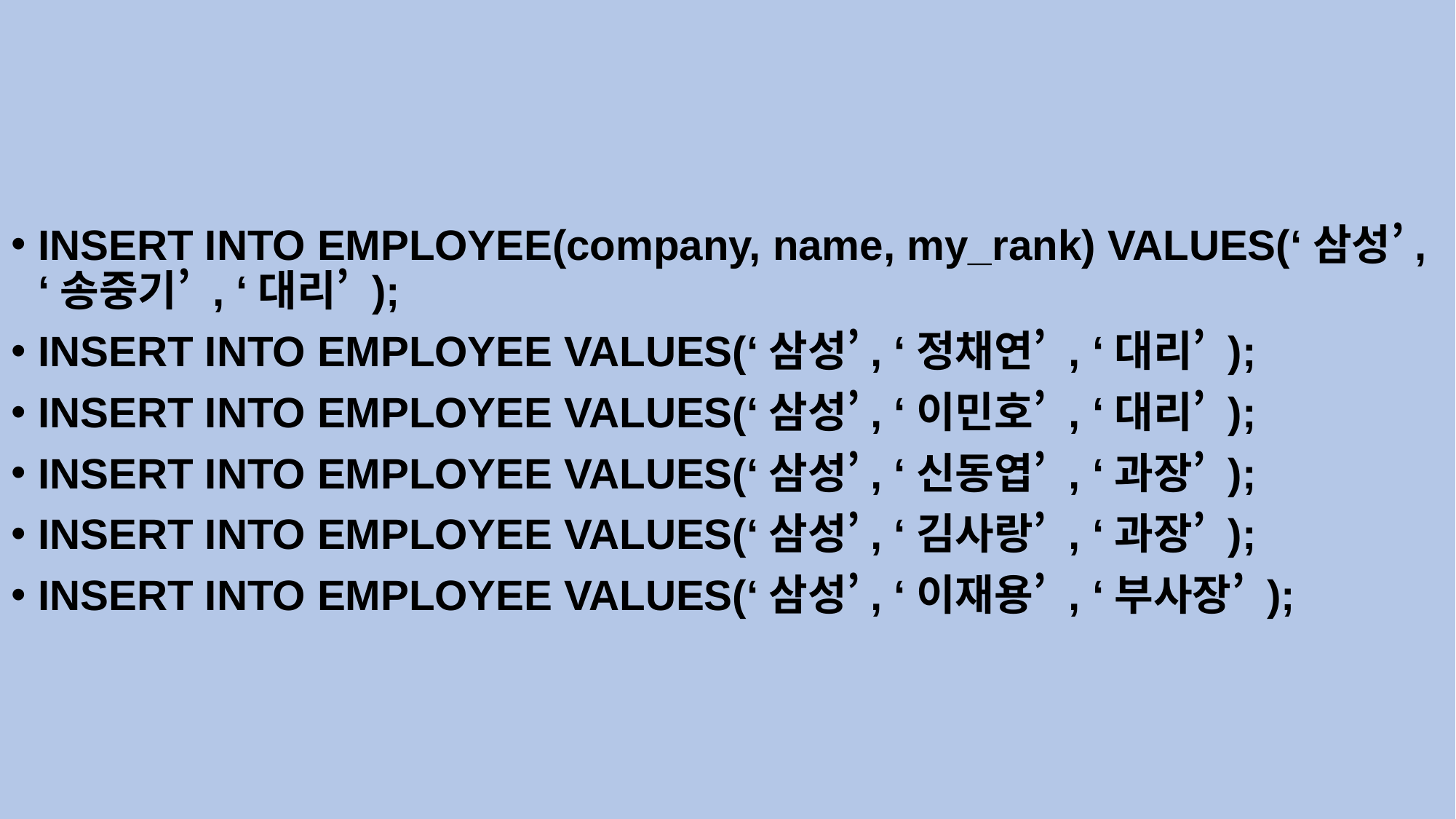

INSERT INTO EMPLOYEE(company, name, my_rank) VALUES(‘삼성’, ‘송중기’ , ‘대리’ );
INSERT INTO EMPLOYEE VALUES(‘삼성’, ‘정채연’ , ‘대리’ );
INSERT INTO EMPLOYEE VALUES(‘삼성’, ‘이민호’ , ‘대리’ );
INSERT INTO EMPLOYEE VALUES(‘삼성’, ‘신동엽’ , ‘과장’ );
INSERT INTO EMPLOYEE VALUES(‘삼성’, ‘김사랑’ , ‘과장’ );
INSERT INTO EMPLOYEE VALUES(‘삼성’, ‘이재용’ , ‘부사장’ );